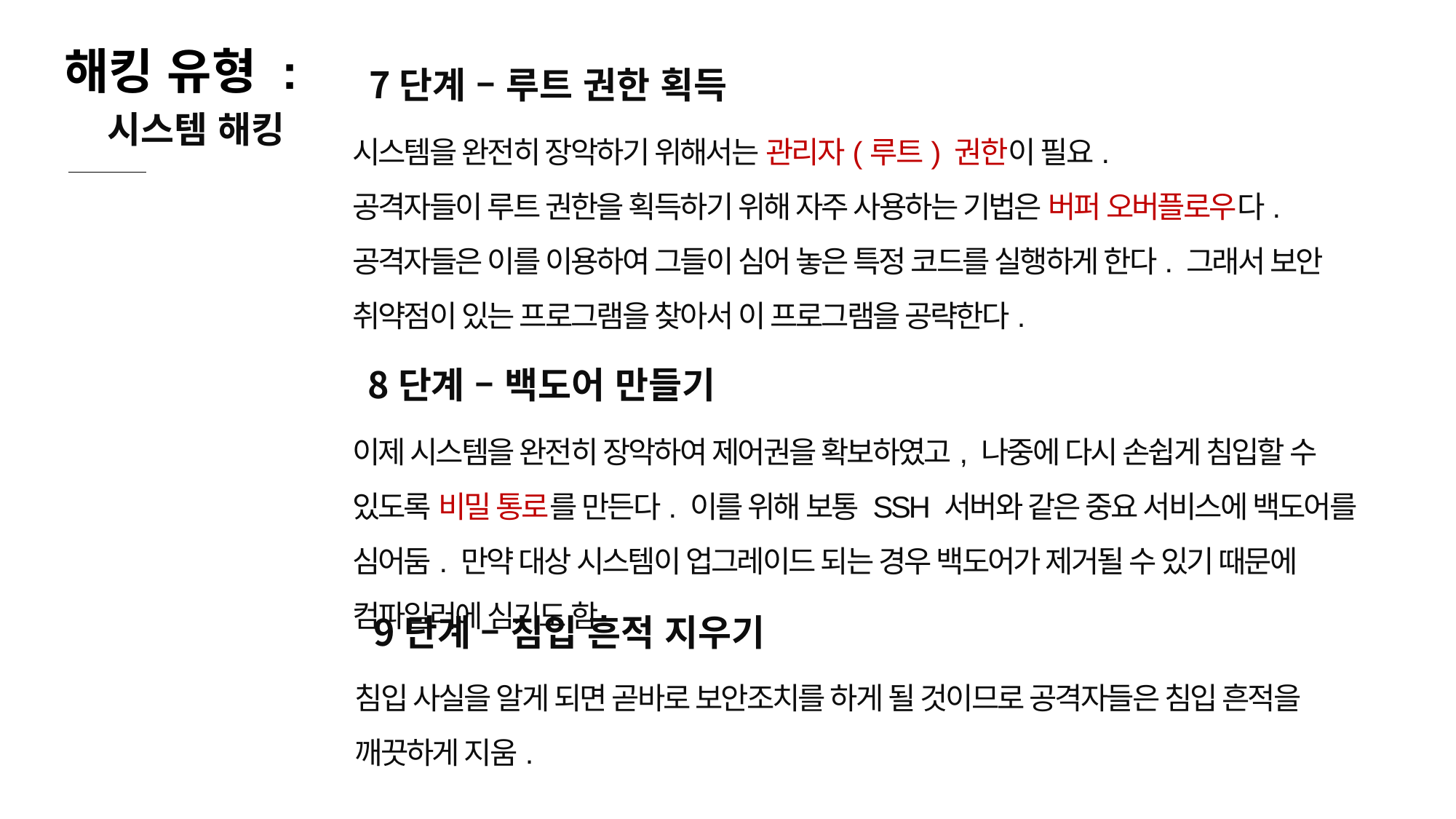

해킹 유형 :
7단계 – 루트 권한 획득
시스템 해킹
시스템을 완전히 장악하기 위해서는 관리자(루트) 권한이 필요.
공격자들이 루트 권한을 획득하기 위해 자주 사용하는 기법은 버퍼 오버플로우다. 공격자들은 이를 이용하여 그들이 심어 놓은 특정 코드를 실행하게 한다. 그래서 보안 취약점이 있는 프로그램을 찾아서 이 프로그램을 공략한다.
8단계 – 백도어 만들기
이제 시스템을 완전히 장악하여 제어권을 확보하였고, 나중에 다시 손쉽게 침입할 수 있도록 비밀 통로를 만든다. 이를 위해 보통 SSH 서버와 같은 중요 서비스에 백도어를 심어둠. 만약 대상 시스템이 업그레이드 되는 경우 백도어가 제거될 수 있기 때문에 컴파일러에 심기도 함.
9단계 – 침입 흔적 지우기
침입 사실을 알게 되면 곧바로 보안조치를 하게 될 것이므로 공격자들은 침입 흔적을 깨끗하게 지움.